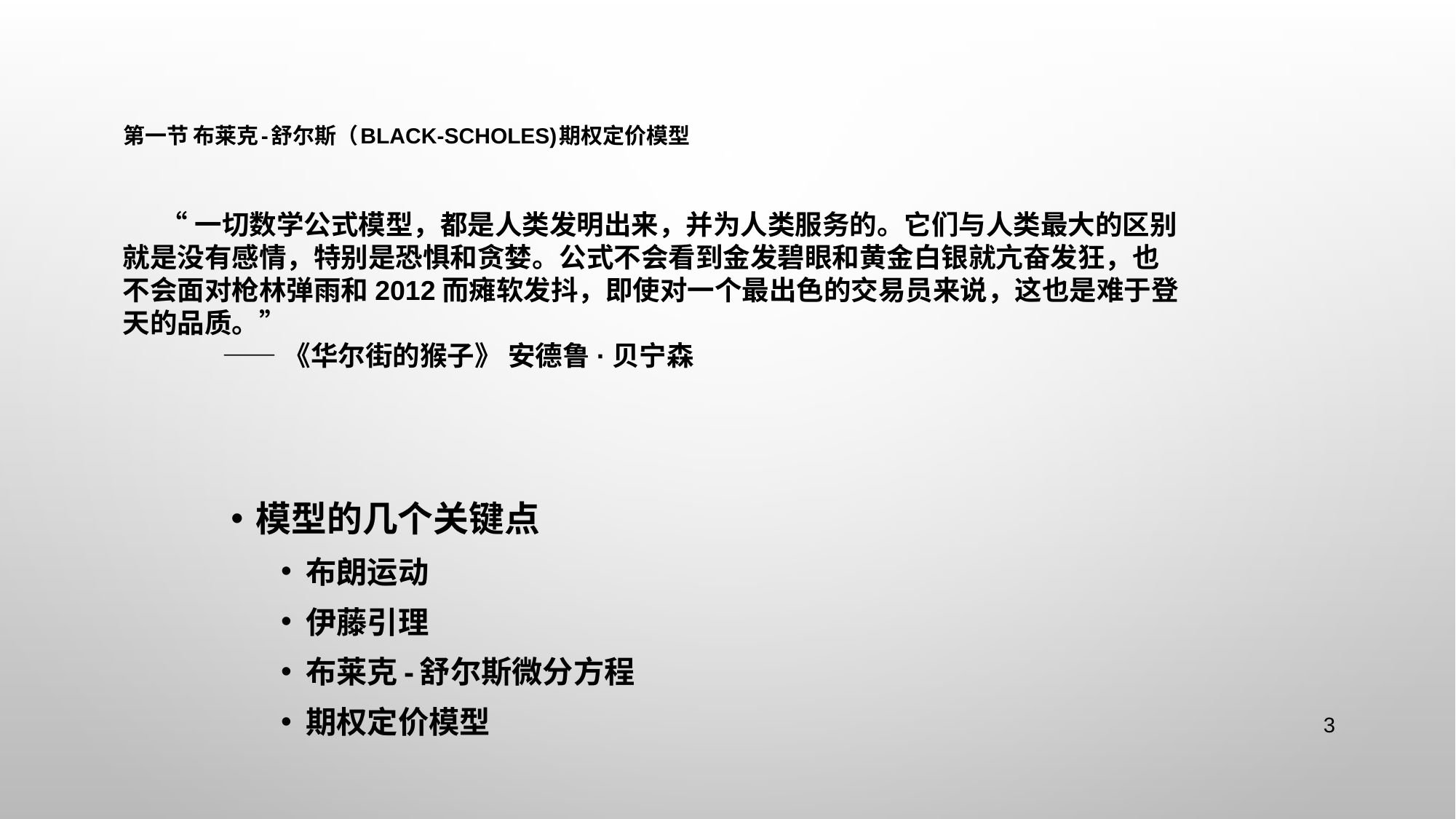

# 第一节 布莱克-舒尔斯（Black-Scholes)期权定价模型
“一切数学公式模型，都是人类发明出来，并为人类服务的。它们与人类最大的区别就是没有感情，特别是恐惧和贪婪。公式不会看到金发碧眼和黄金白银就亢奋发狂，也不会面对枪林弹雨和2012而瘫软发抖，即使对一个最出色的交易员来说，这也是难于登天的品质。”
          ——《华尔街的猴子》 安德鲁·贝宁森

模型的几个关键点
布朗运动
伊藤引理
布莱克-舒尔斯微分方程
期权定价模型

3